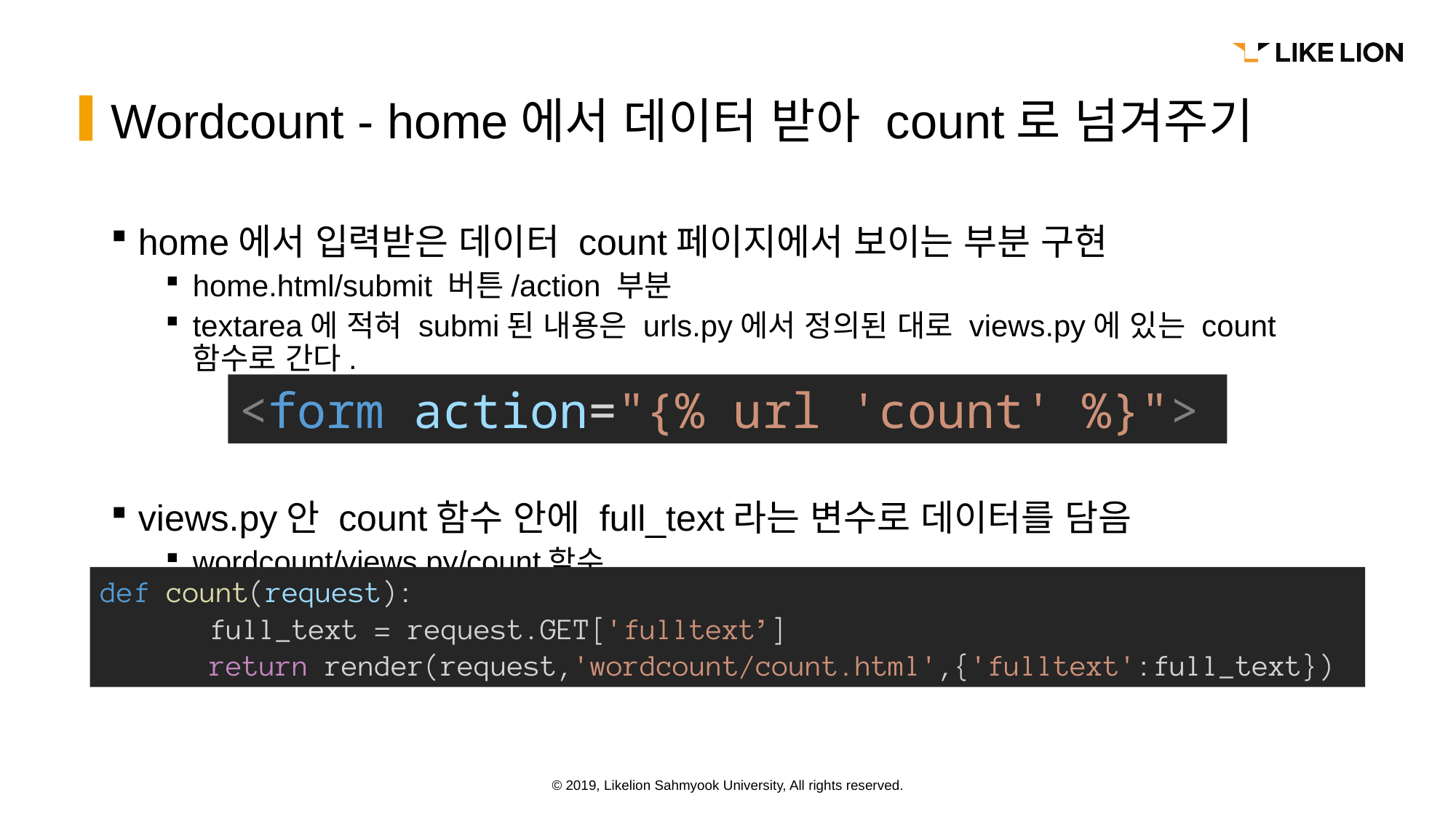

# Wordcount - home에서 데이터 받아 count로 넘겨주기
home에서 입력받은 데이터 count페이지에서 보이는 부분 구현
home.html/submit 버튼/action 부분
textarea에 적혀 submi된 내용은 urls.py에서 정의된 대로 views.py에 있는 count함수로 간다.

views.py안 count함수 안에 full_text라는 변수로 데이터를 담음
wordcount/views.py/count함수

<form action="{% url 'count' %}">
def count(request):
	full_text = request.GET['fulltext’]
	return render(request,'wordcount/count.html',{'fulltext':full_text})